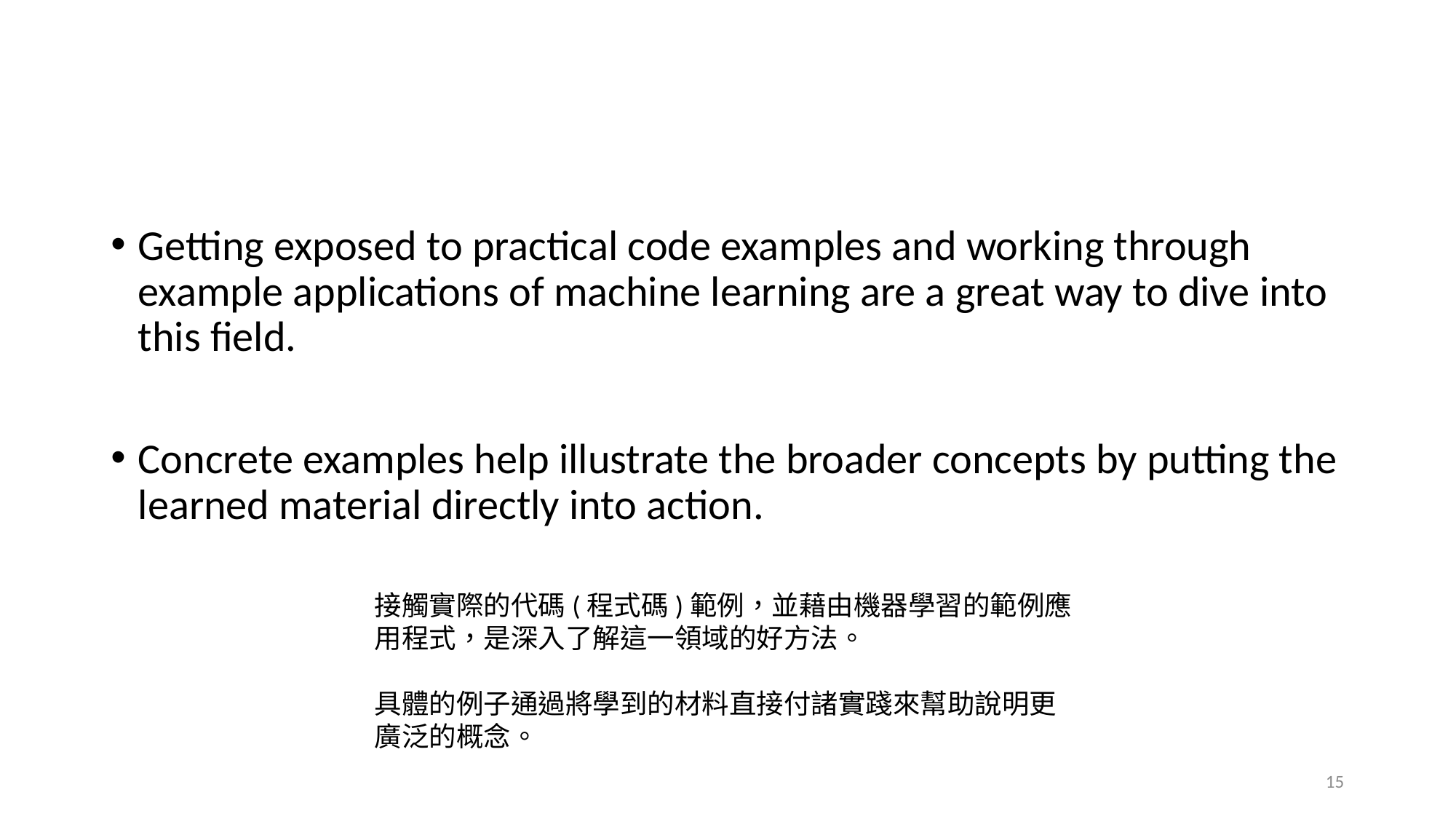

#
Getting exposed to practical code examples and working through example applications of machine learning are a great way to dive into this field.

Concrete examples help illustrate the broader concepts by putting the learned material directly into action.
接觸實際的代碼(程式碼)範例，並藉由機器學習的範例應用程式，是深入了解這一領域的好方法。

具體的例子通過將學到的材料直接付諸實踐來幫助說明更廣泛的概念。
15